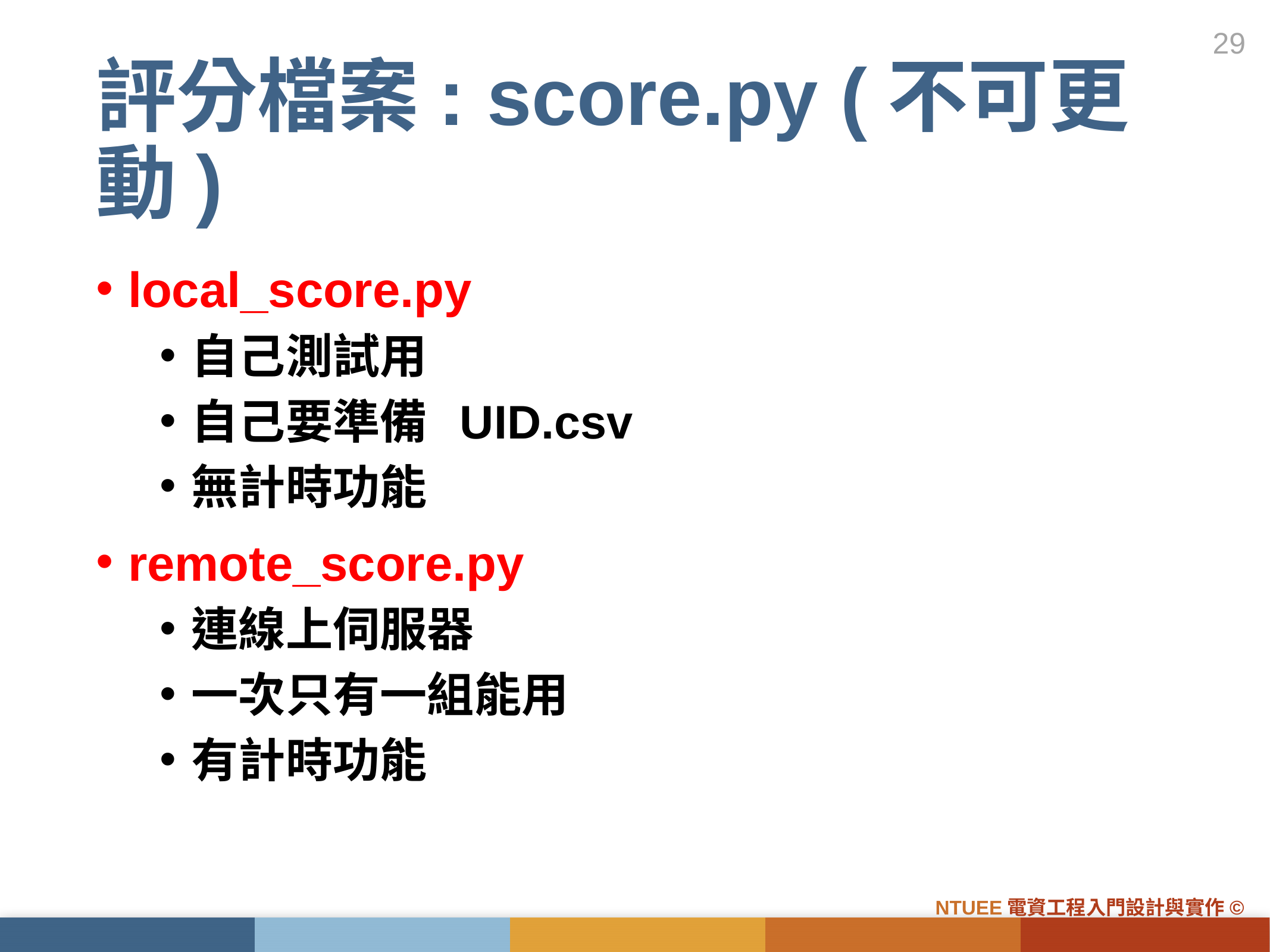

29
# 評分檔案: score.py (不可更動)
local_score.py
自己測試用
自己要準備  UID.csv
無計時功能
remote_score.py
連線上伺服器
一次只有一組能用
有計時功能